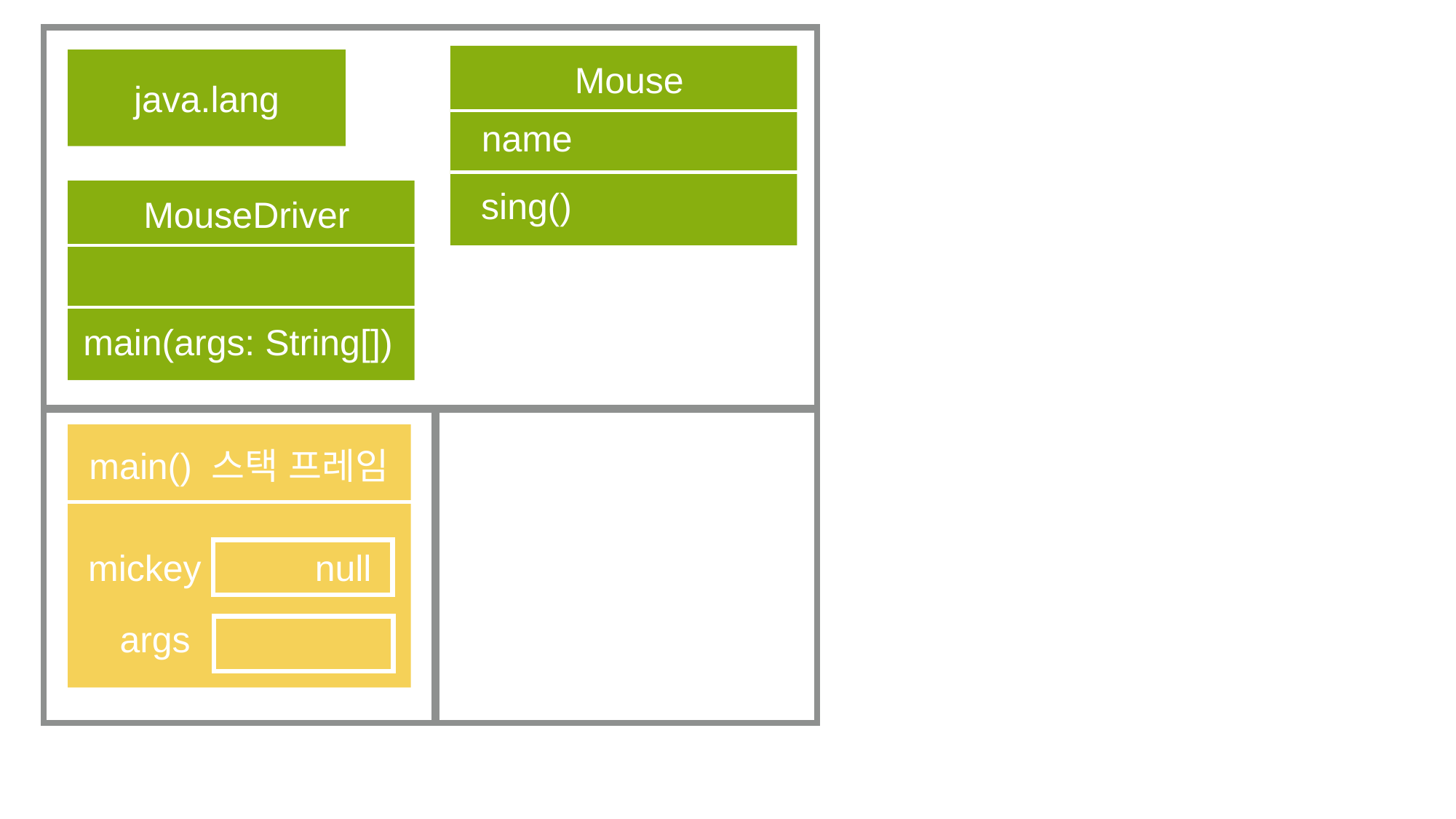

java.lang
Mouse
name
sing()

MouseDriver
main(args: String[])

main() 스택 프레임
null
mickey

args